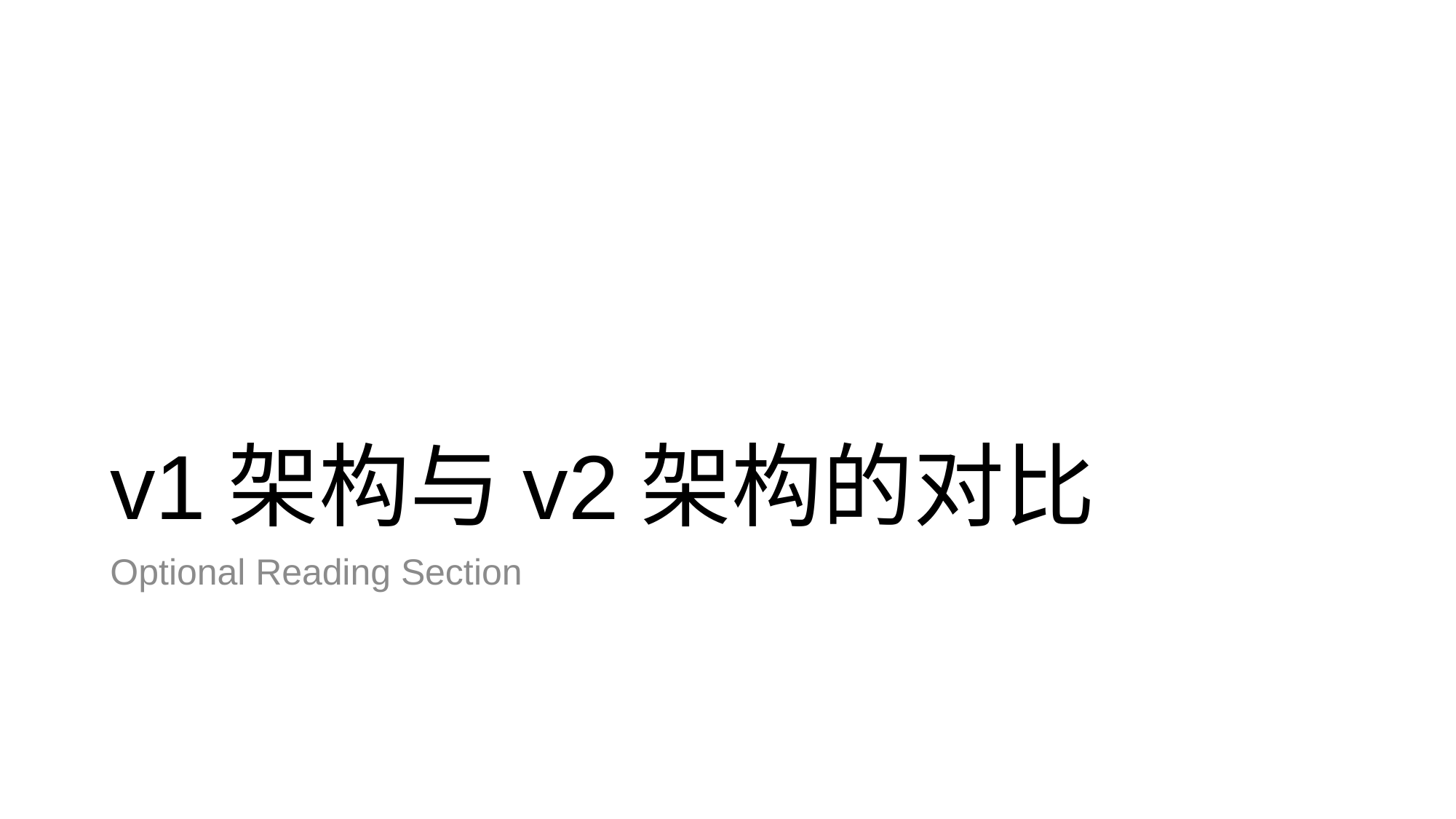

# v1架构与v2架构的对比
Optional Reading Section
Via: 1996scarlet@github.com
Open Source License: GNU GENERAL PUBLIC LICENSE Version 3